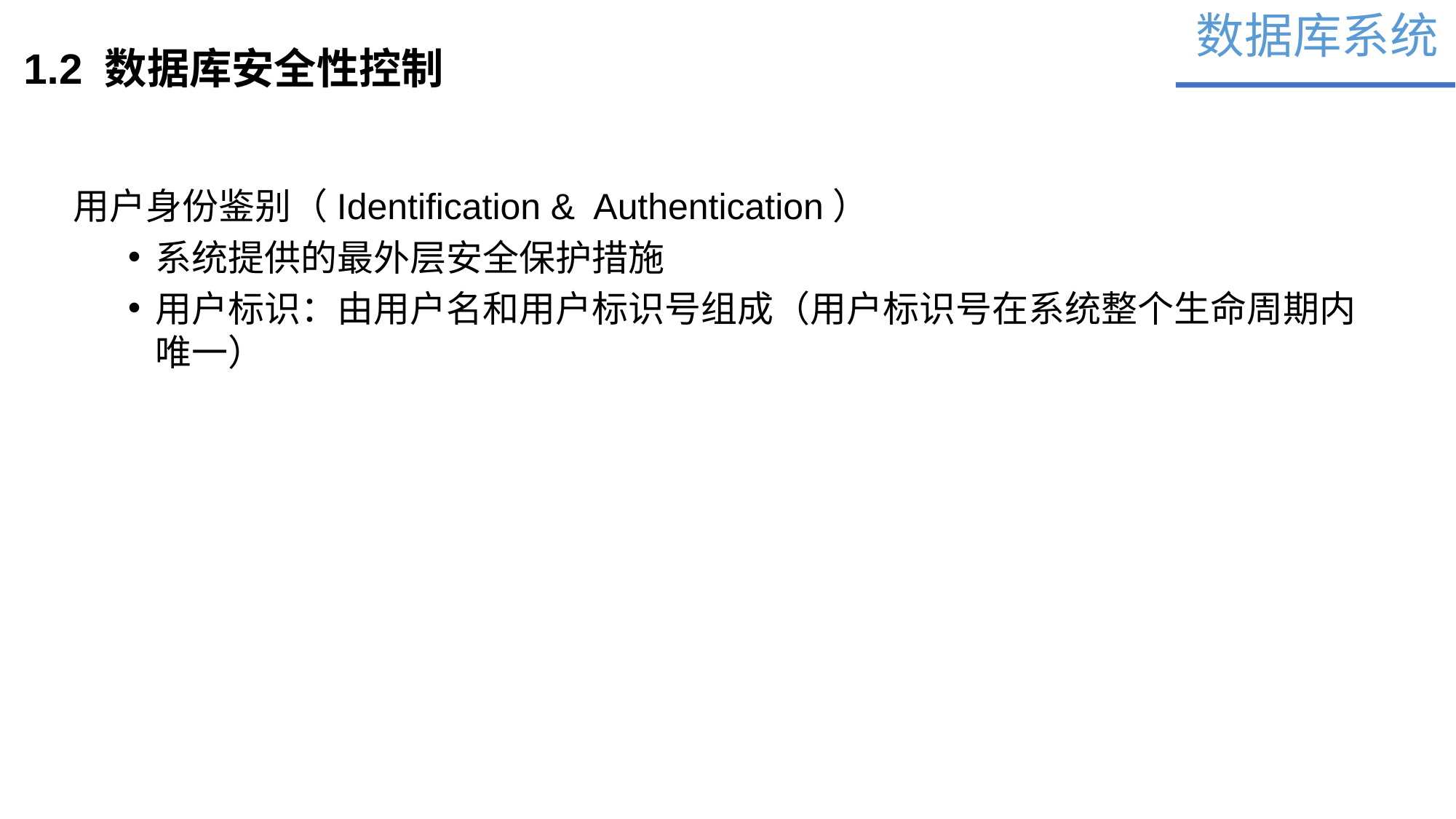

数据库系统
1.2 数据库安全性控制

用户身份鉴别（Identification &  Authentication）
系统提供的最外层安全保护措施
用户标识：由用户名和用户标识号组成（用户标识号在系统整个生命周期内唯一）